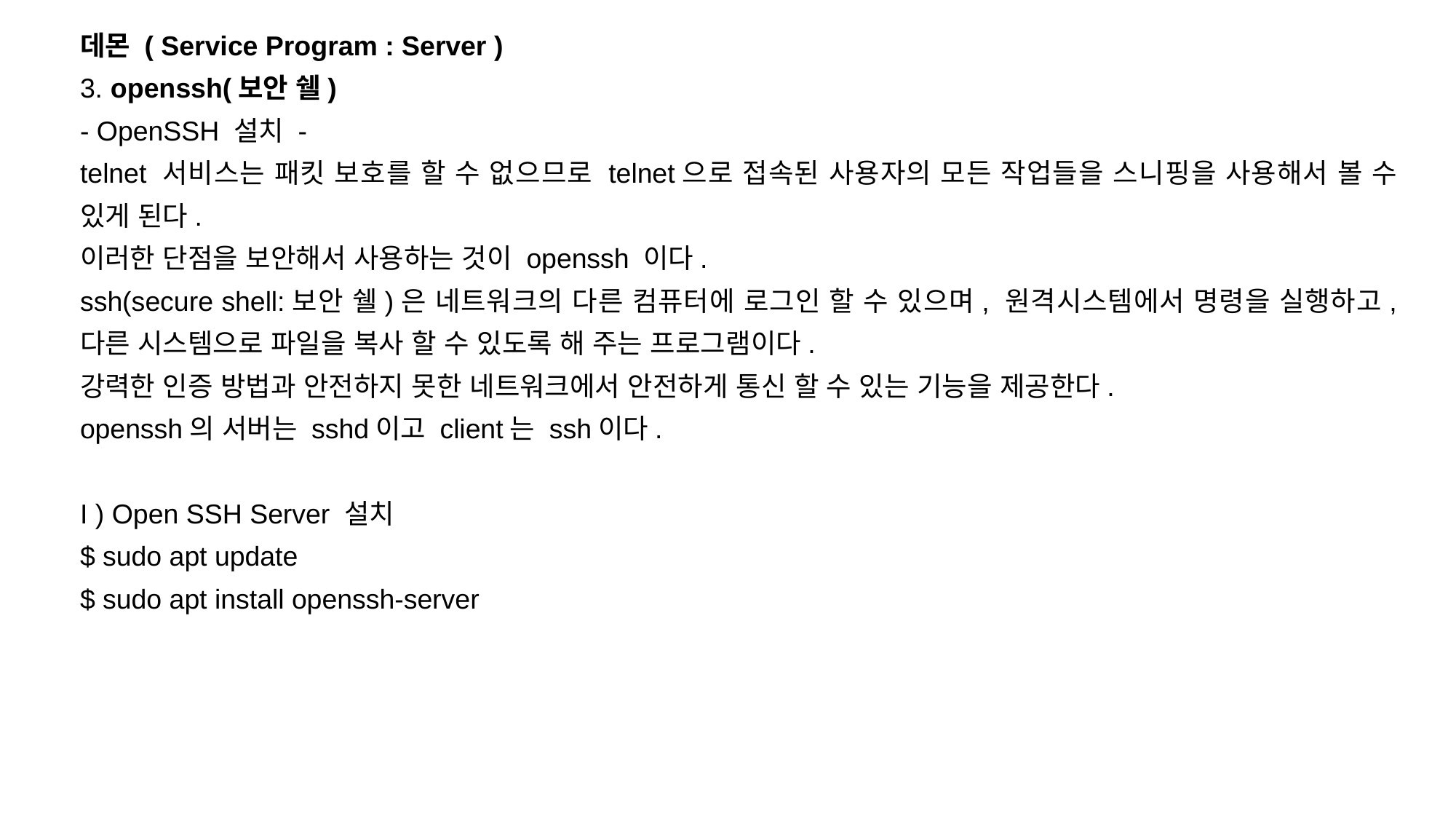

데몬 ( Service Program : Server )
3. openssh(보안 쉘)
- OpenSSH 설치 -
telnet 서비스는 패킷 보호를 할 수 없으므로 telnet으로 접속된 사용자의 모든 작업들을 스니핑을 사용해서 볼 수 있게 된다.
이러한 단점을 보안해서 사용하는 것이 openssh 이다.
ssh(secure shell:보안 쉘)은 네트워크의 다른 컴퓨터에 로그인 할 수 있으며, 원격시스템에서 명령을 실행하고, 다른 시스템으로 파일을 복사 할 수 있도록 해 주는 프로그램이다.
강력한 인증 방법과 안전하지 못한 네트워크에서 안전하게 통신 할 수 있는 기능을 제공한다.
openssh의 서버는 sshd이고 client는 ssh이다.

I ) Open SSH Server 설치
$ sudo apt update
$ sudo apt install openssh-server